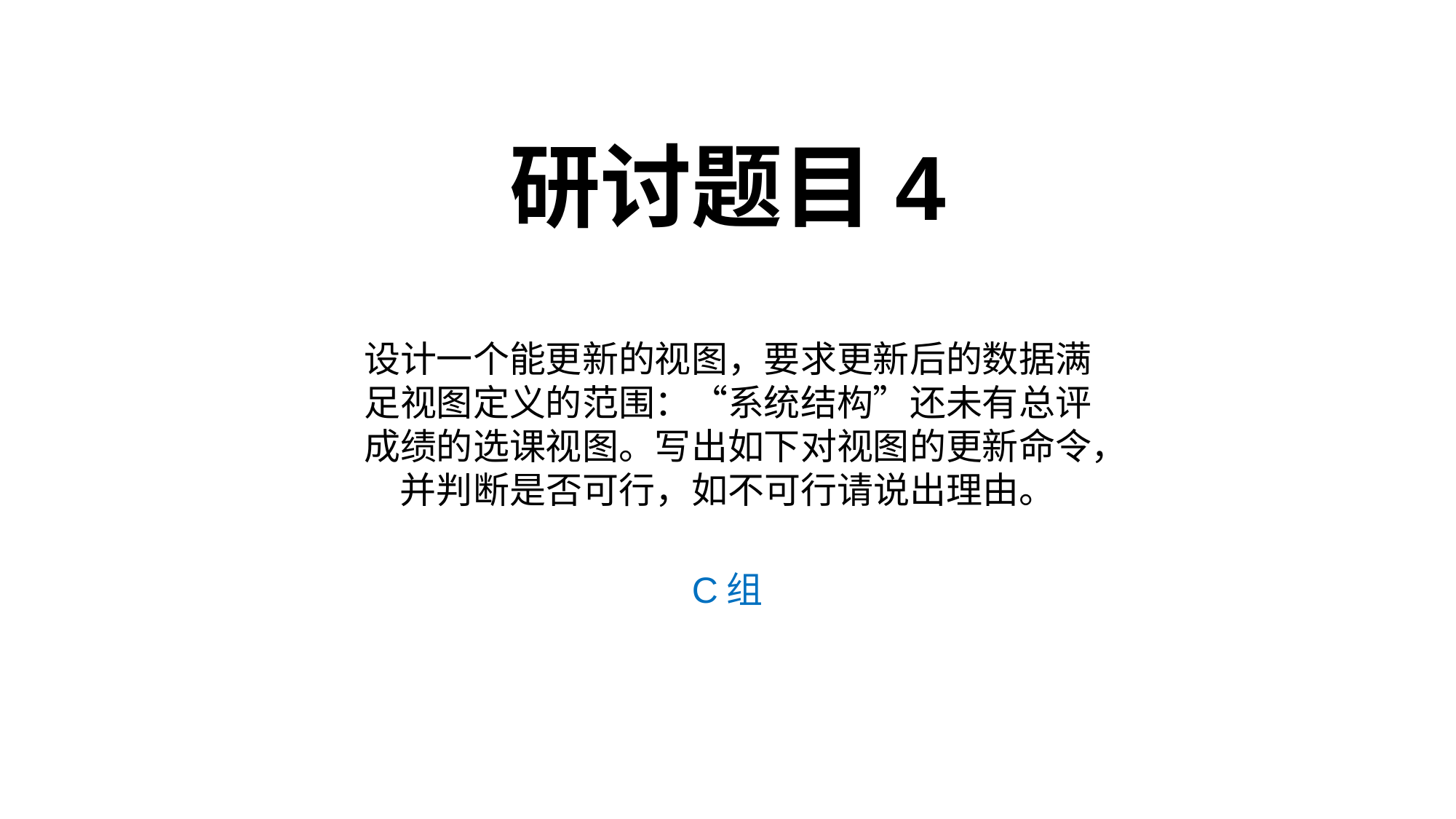

研讨题目4
设计一个能更新的视图，要求更新后的数据满足视图定义的范围：“系统结构”还未有总评成绩的选课视图。写出如下对视图的更新命令，并判断是否可行，如不可行请说出理由。
C组